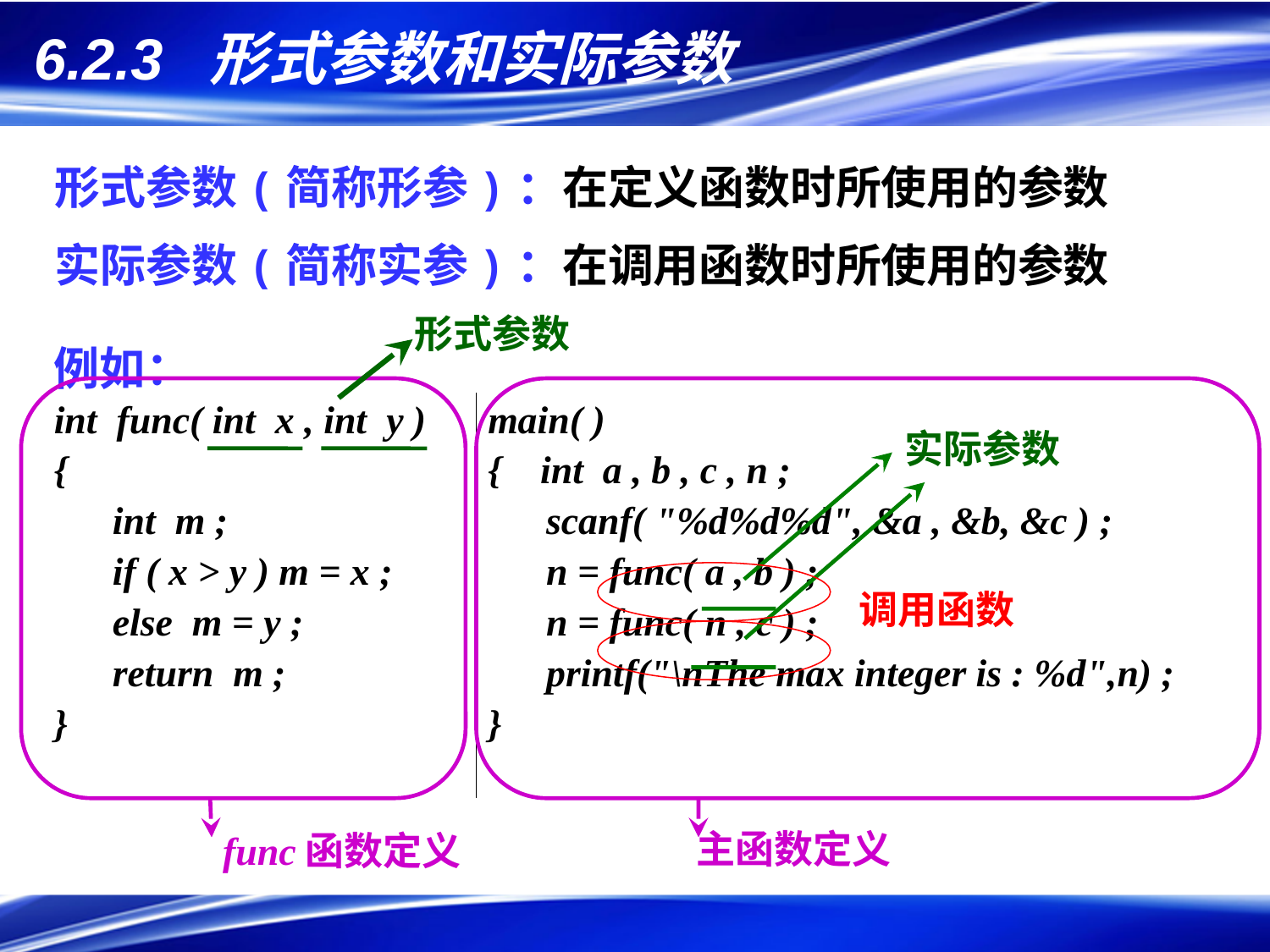

# 6.2.3  形式参数和实际参数
形式参数(简称形参)：在定义函数时所使用的参数
实际参数(简称实参)：在调用函数时所使用的参数
形式参数

| 例如： |  |
| --- | --- |
| int func( int x , int y ) { int m ; if ( x > y ) m = x ; else m = y ; return m ; } | main( ) { int a , b , c , n ; scanf( "%d%d%d", &a , &b, &c ) ; n = func( a , b ) ; n = func( n , c ) ; printf("\nThe max integer is : %d",n) ; } |

func函数定义

主函数定义
实际参数

调用函数